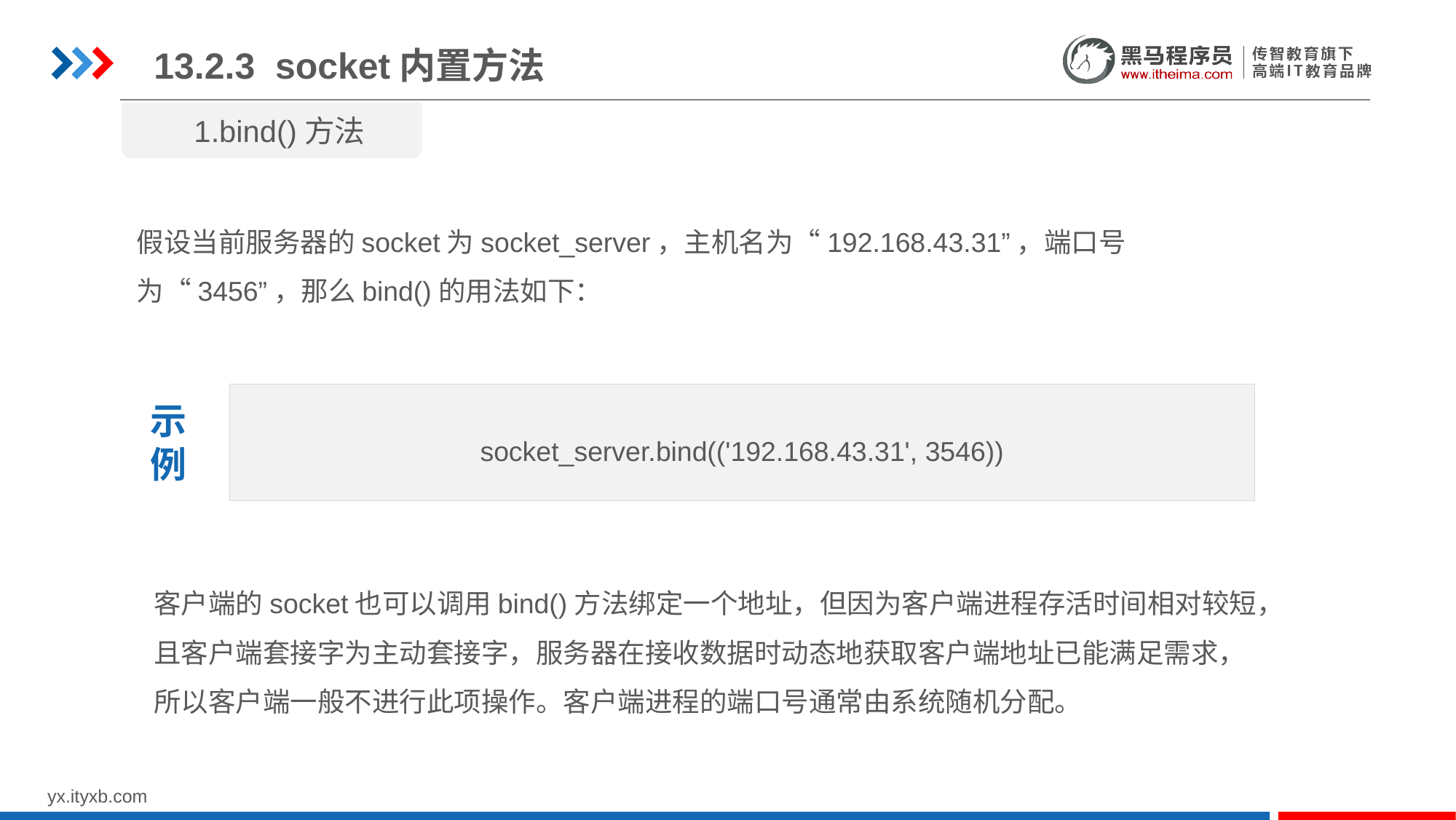

13.2.3  socket内置方法

1.bind()方法
假设当前服务器的socket为socket_server，主机名为“192.168.43.31”，端口号为“3456”，那么bind()的用法如下：
socket_server.bind(('192.168.43.31', 3546))
示
例
客户端的socket也可以调用bind()方法绑定一个地址，但因为客户端进程存活时间相对较短，且客户端套接字为主动套接字，服务器在接收数据时动态地获取客户端地址已能满足需求，所以客户端一般不进行此项操作。客户端进程的端口号通常由系统随机分配。